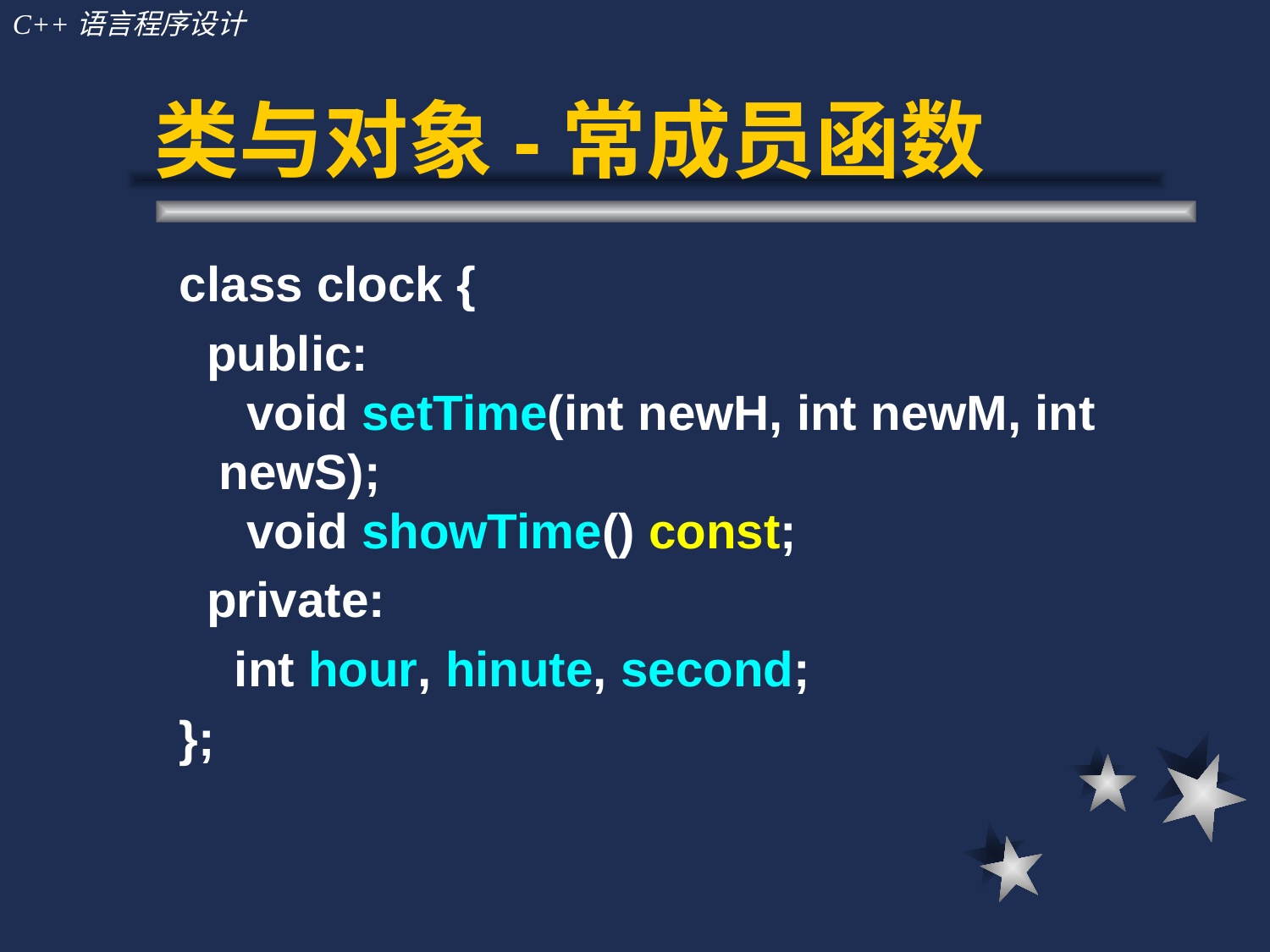

# 类与对象-常成员函数
class clock {
  public:
  void setTime(int newH, int newM, int newS);
  void showTime() const;
  private:
    int hour, hinute, second;
};